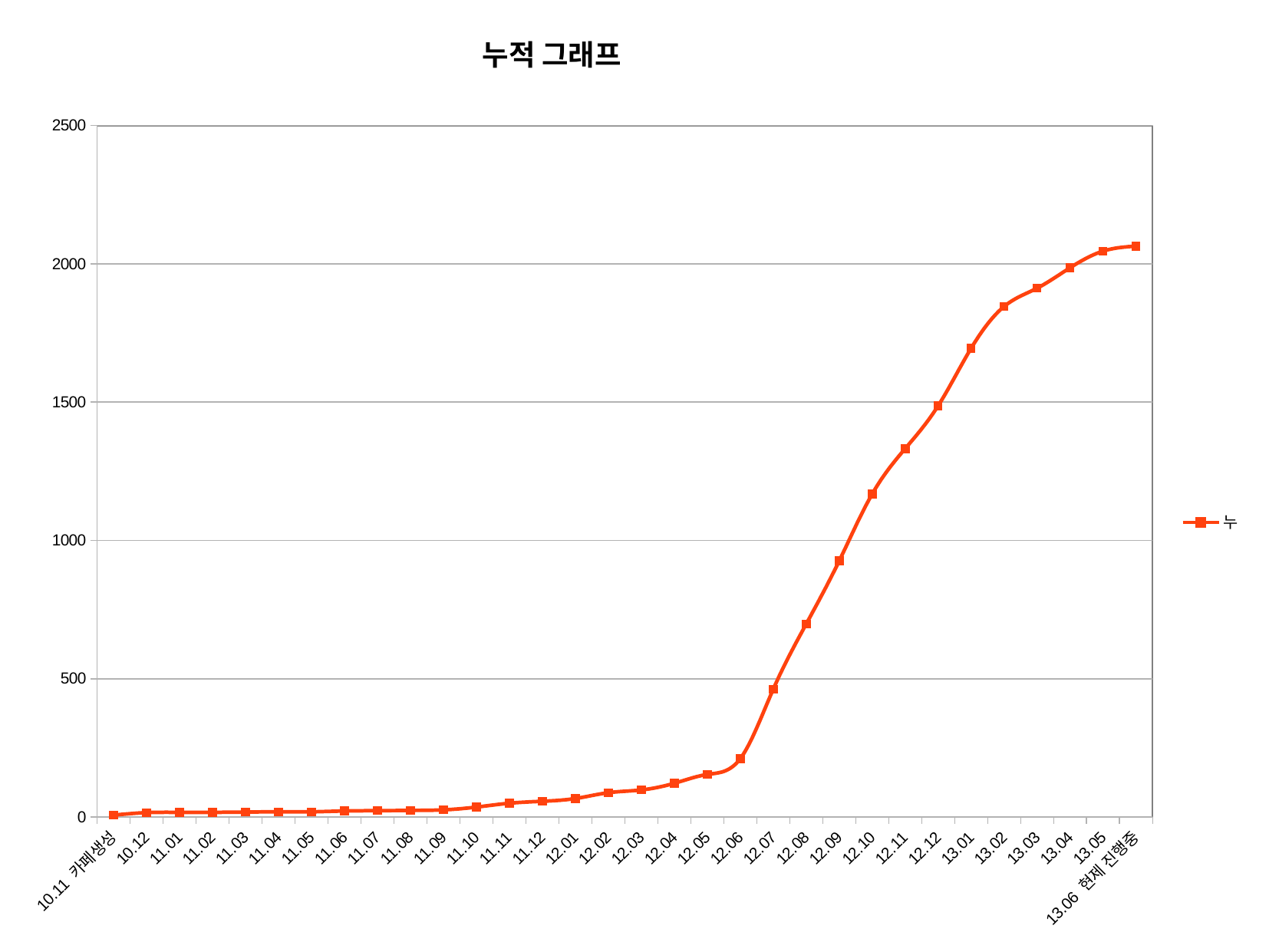

누적 그래프

### Chart

| Category | 누 |
|---|---|
| 10.11 카페생성 | 7.0 |
| 10.12 | 16.0 |
| 11.01 | 17.0 |
| 11.02 | 17.0 |
| 11.03 | 18.0 |
| 11.04 | 19.0 |
| 11.05 | 19.0 |
| 11.06 | 22.0 |
| 11.07 | 23.0 |
| 11.08 | 24.0 |
| 11.09 | 26.0 |
| 11.10 | 36.0 |
| 11.11 | 50.0 |
| 11.12 | 57.0 |
| 12.01 | 67.0 |
| 12.02 | 88.0 |
| 12.03 | 98.0 |
| 12.04 | 122.0 |
| 12.05 | 154.0 |
| 12.06 | 211.0 |
| 12.07 | 462.0 |
| 12.08 | 698.0 |
| 12.09 | 926.0 |
| 12.10 | 1168.0 |
| 12.11 | 1332.0 |
| 12.12 | 1487.0 |
| 13.01 | 1695.0 |
| 13.02 | 1846.0 |
| 13.03 | 1912.0 |
| 13.04 | 1986.0 |
| 13.05 | 2046.0 |
| 13.06 현제 진행중 | 2064.0 |